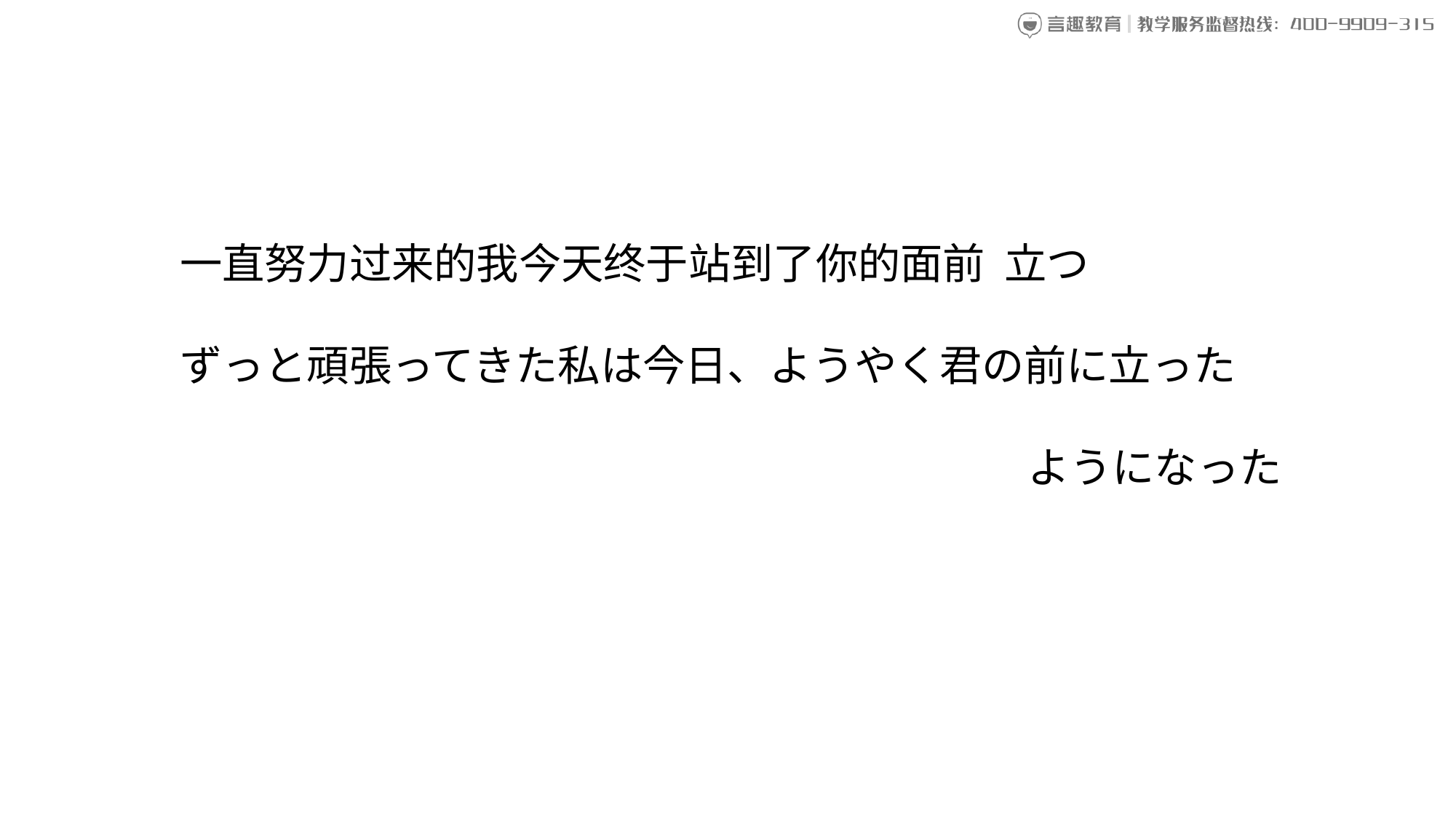

一直努力过来的我今天终于站到了你的面前  立つ

ずっと頑張ってきた私は今日、ようやく君の前に立った

　　　　　　　　　　　　　　　　　　　　ようになった